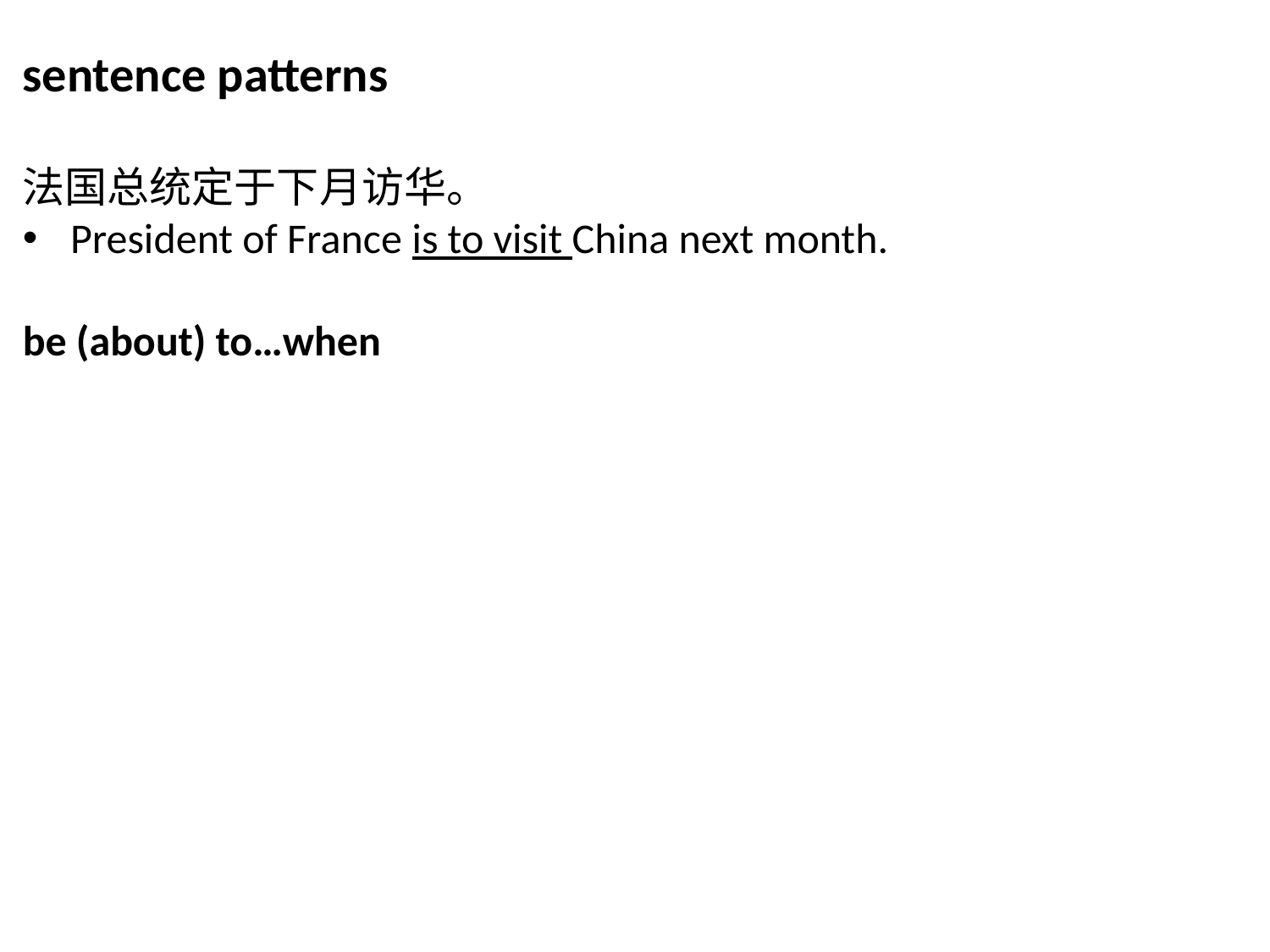

sentence patterns

法国总统定于下月访华。
President of France is to visit China next month.

be (about) to…when